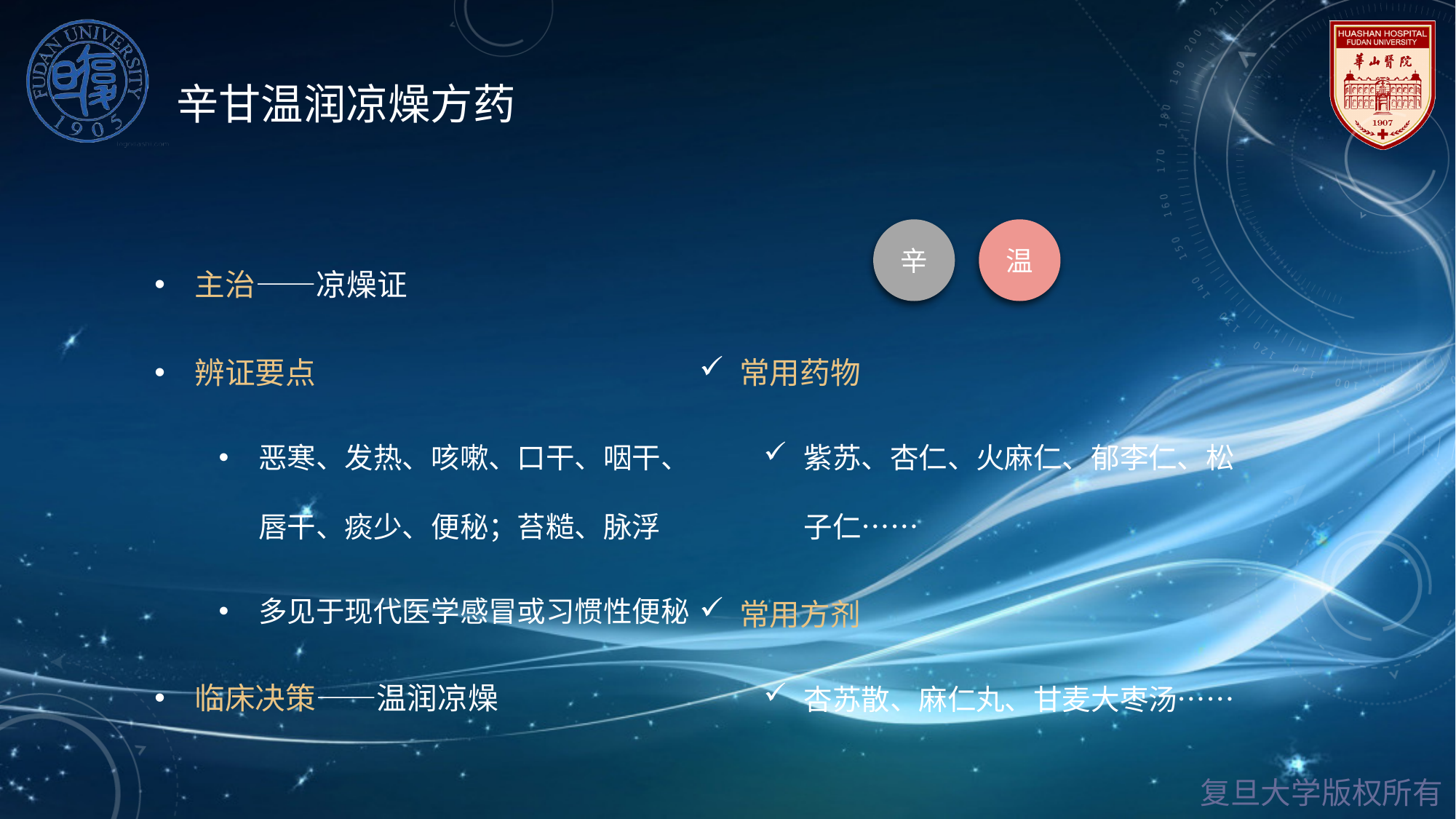

# 辛甘温润凉燥方药
辛
温
主治——凉燥证
辨证要点
恶寒、发热、咳嗽、口干、咽干、唇干、痰少、便秘；苔糙、脉浮
多见于现代医学感冒或习惯性便秘
临床决策——温润凉燥

常用药物
紫苏、杏仁、火麻仁、郁李仁、松子仁……
常用方剂
杏苏散、麻仁丸、甘麦大枣汤……